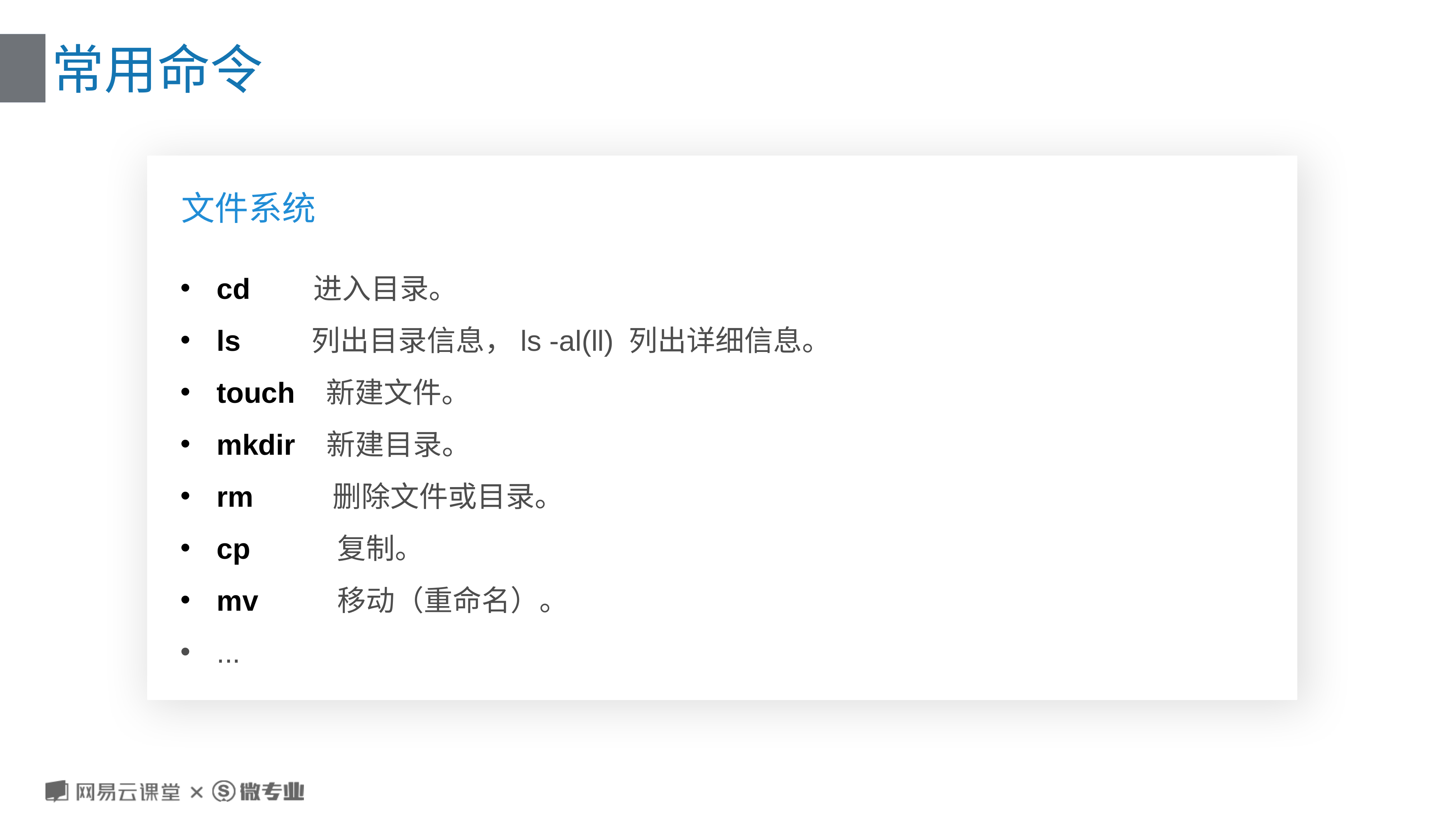

# 常用命令

文件系统
cd       进入目录。
ls        列出目录信息，ls -al(ll) 列出详细信息。
touch   新建文件。
mkdir   新建目录。
rm         删除文件或目录。
cp          复制。
mv         移动（重命名）。
...